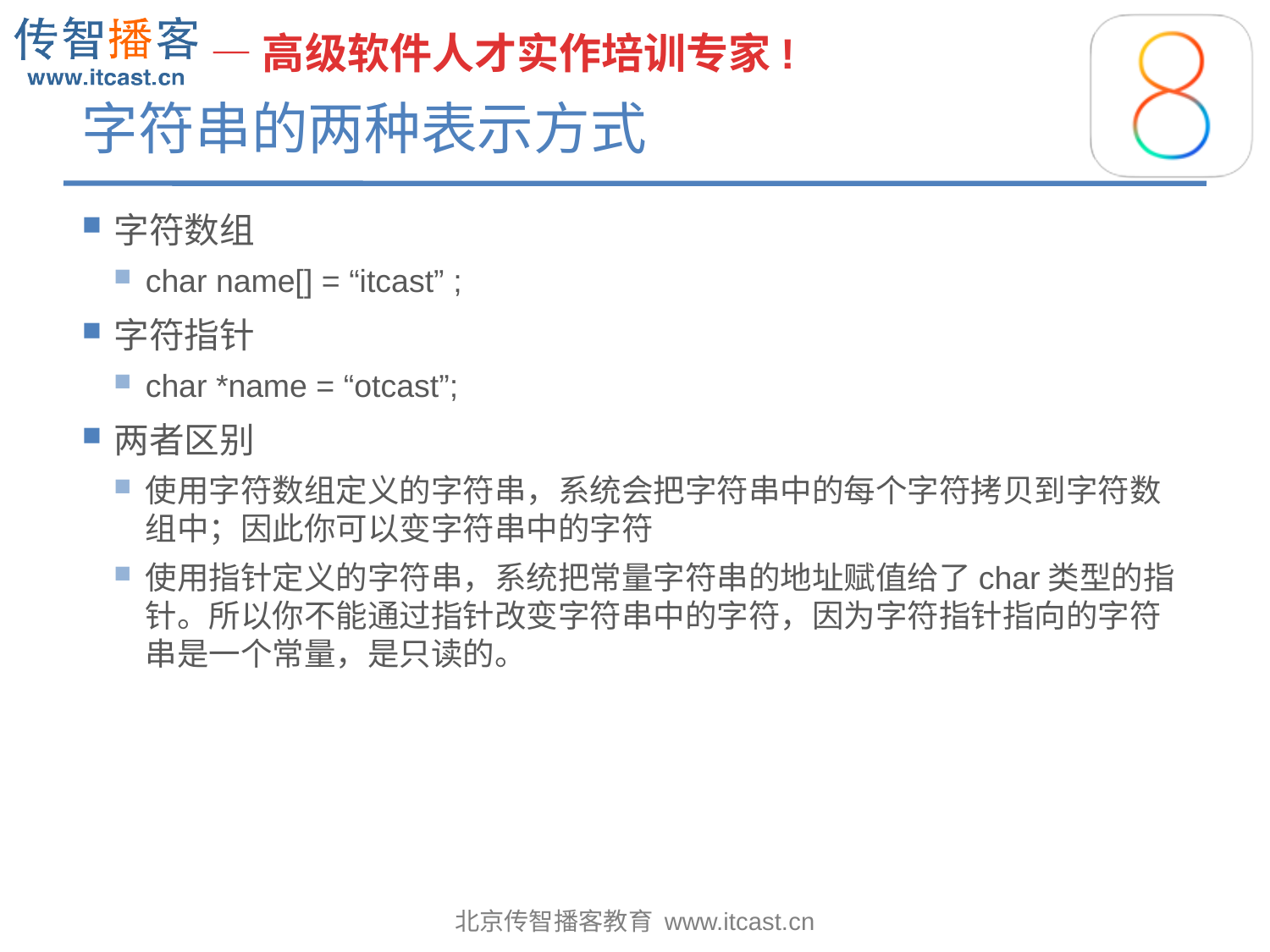

# 字符串的两种表示方式
字符数组
char name[] = “itcast” ;
字符指针
char *name = “otcast”;
两者区别
使用字符数组定义的字符串，系统会把字符串中的每个字符拷贝到字符数组中；因此你可以变字符串中的字符
使用指针定义的字符串，系统把常量字符串的地址赋值给了char类型的指针。所以你不能通过指针改变字符串中的字符，因为字符指针指向的字符串是一个常量，是只读的。